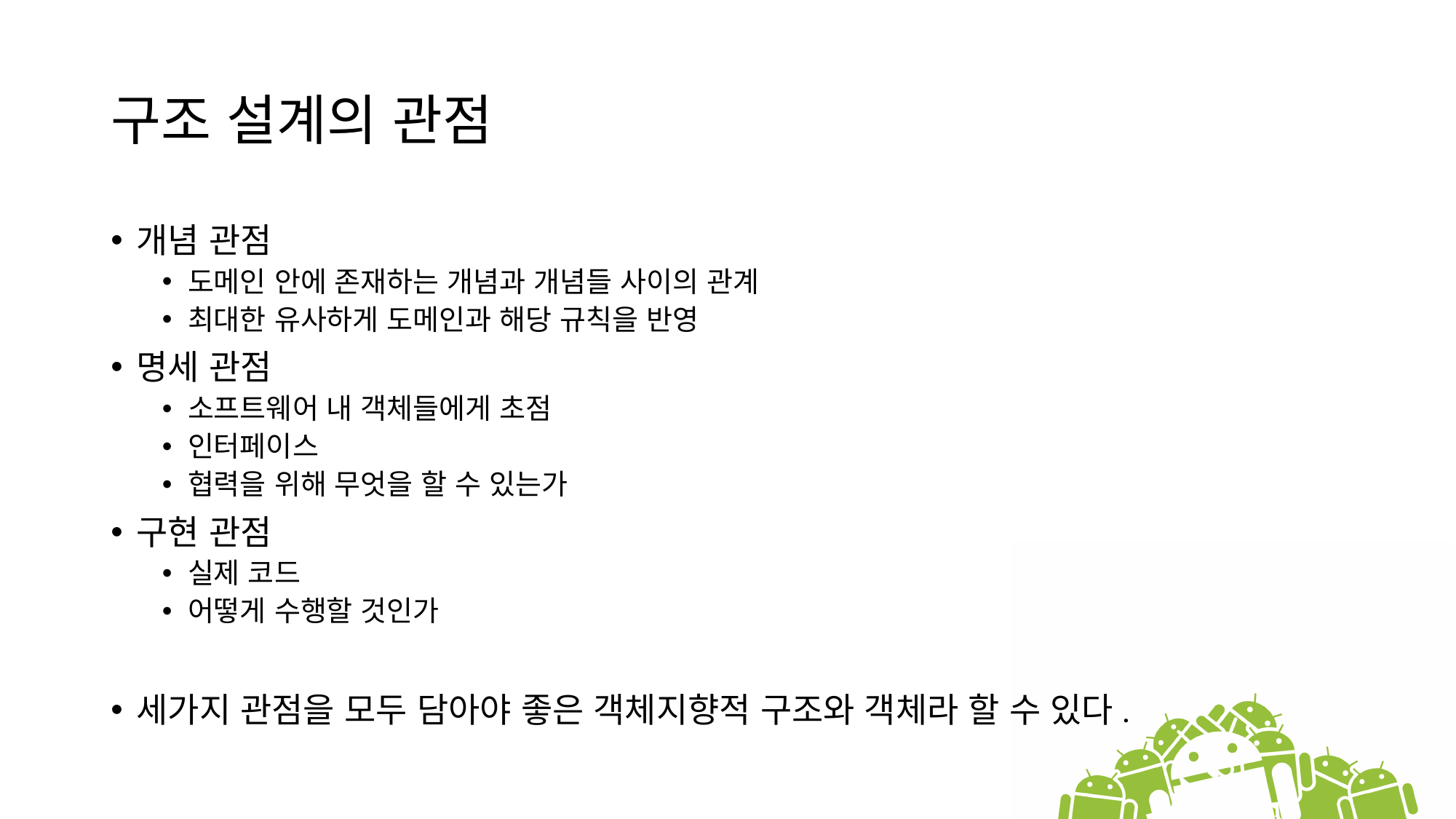

# 구조 설계의 관점
개념 관점
도메인 안에 존재하는 개념과 개념들 사이의 관계
최대한 유사하게 도메인과 해당 규칙을 반영
명세 관점
소프트웨어 내 객체들에게 초점
인터페이스
협력을 위해 무엇을 할 수 있는가
구현 관점
실제 코드
어떻게 수행할 것인가

세가지 관점을 모두 담아야 좋은 객체지향적 구조와 객체라 할 수 있다.